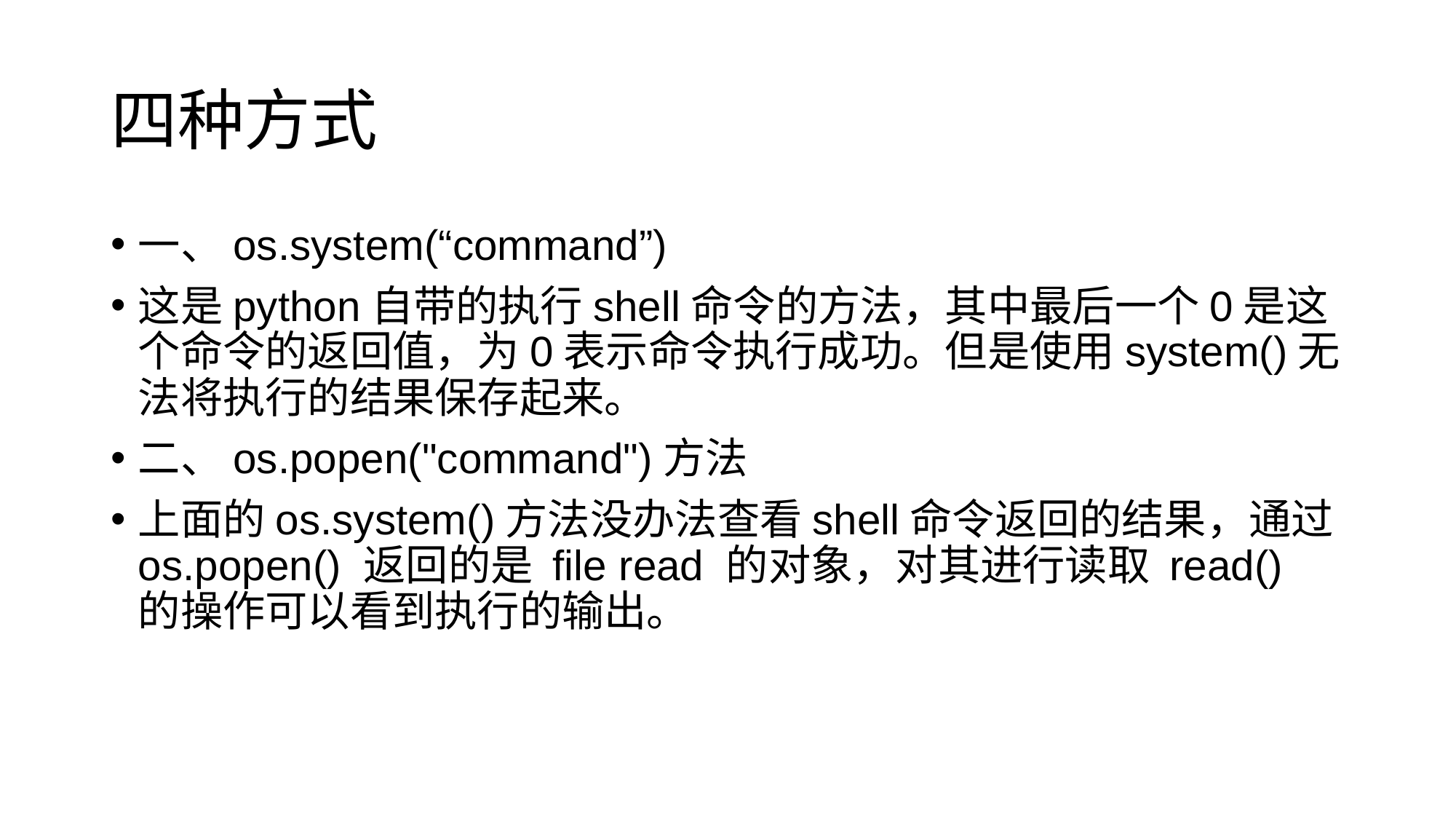

# 四种方式
一、os.system(“command”)
这是python自带的执行shell命令的方法，其中最后一个0是这个命令的返回值，为0表示命令执行成功。但是使用system()无法将执行的结果保存起来。
二、os.popen("command")方法
上面的os.system()方法没办法查看shell命令返回的结果，通过 os.popen() 返回的是 file read 的对象，对其进行读取 read() 的操作可以看到执行的输出。